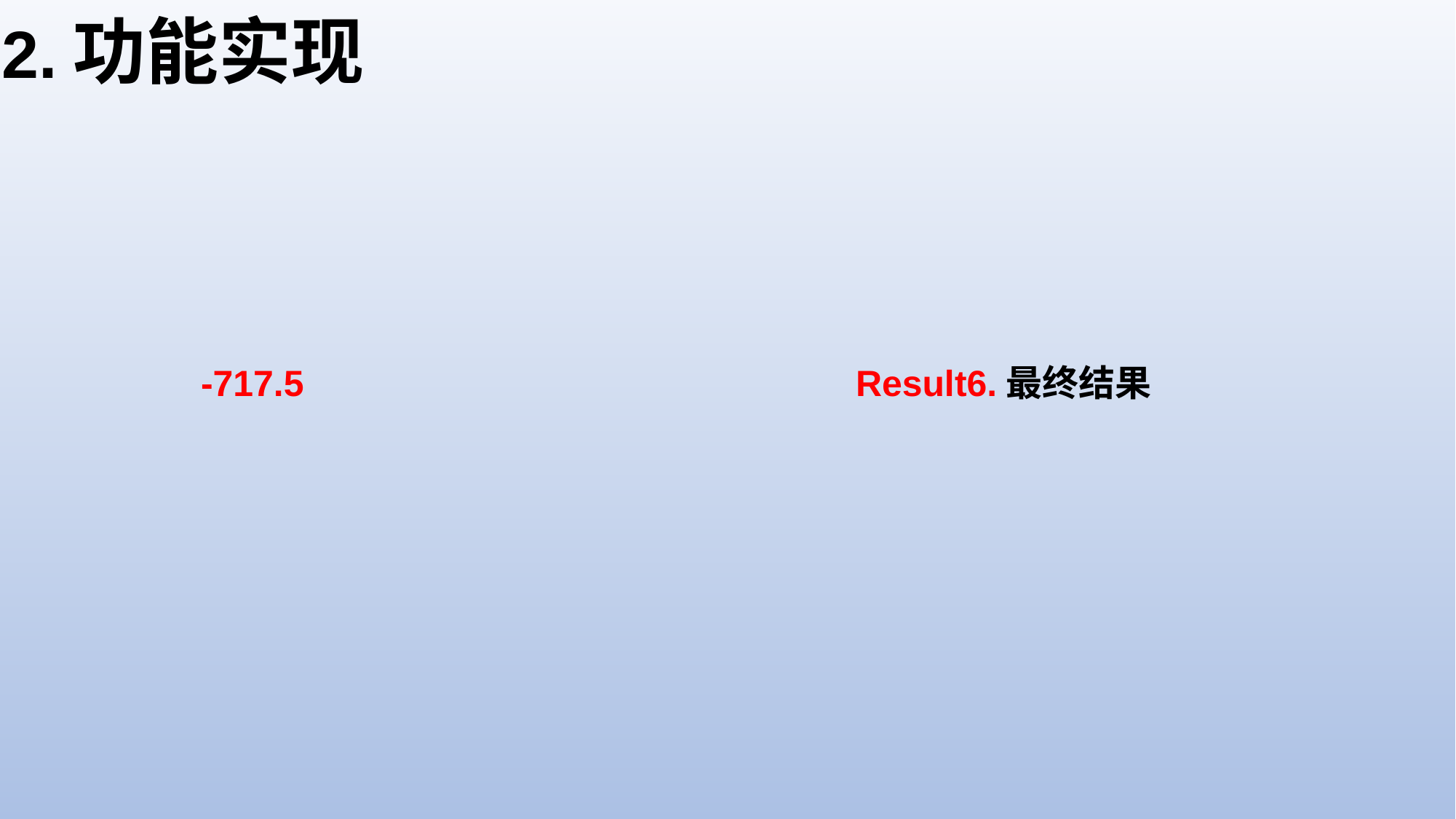

2.功能实现
-3.5*11-756					Step6.无括号式子从左至右四则运算优先级
-38.5-756					Result5.得到乘法运算1计算结果
(1+2/4-5)*11-(6*9*14)			Step4.据括号得到优先级计算括号式子1
-38.5-756					Step7.无括号Base Case二元运算
-3.5*11- (6*9*14) 				Result3.得到括号式子计算结果
-3.5*11-(6*9*14)				Step5.据括号得到优先级计算括号式子2
-3.5*11-756					Result4.得到括号式子2计算结果
-717.5						Result6.最终结果